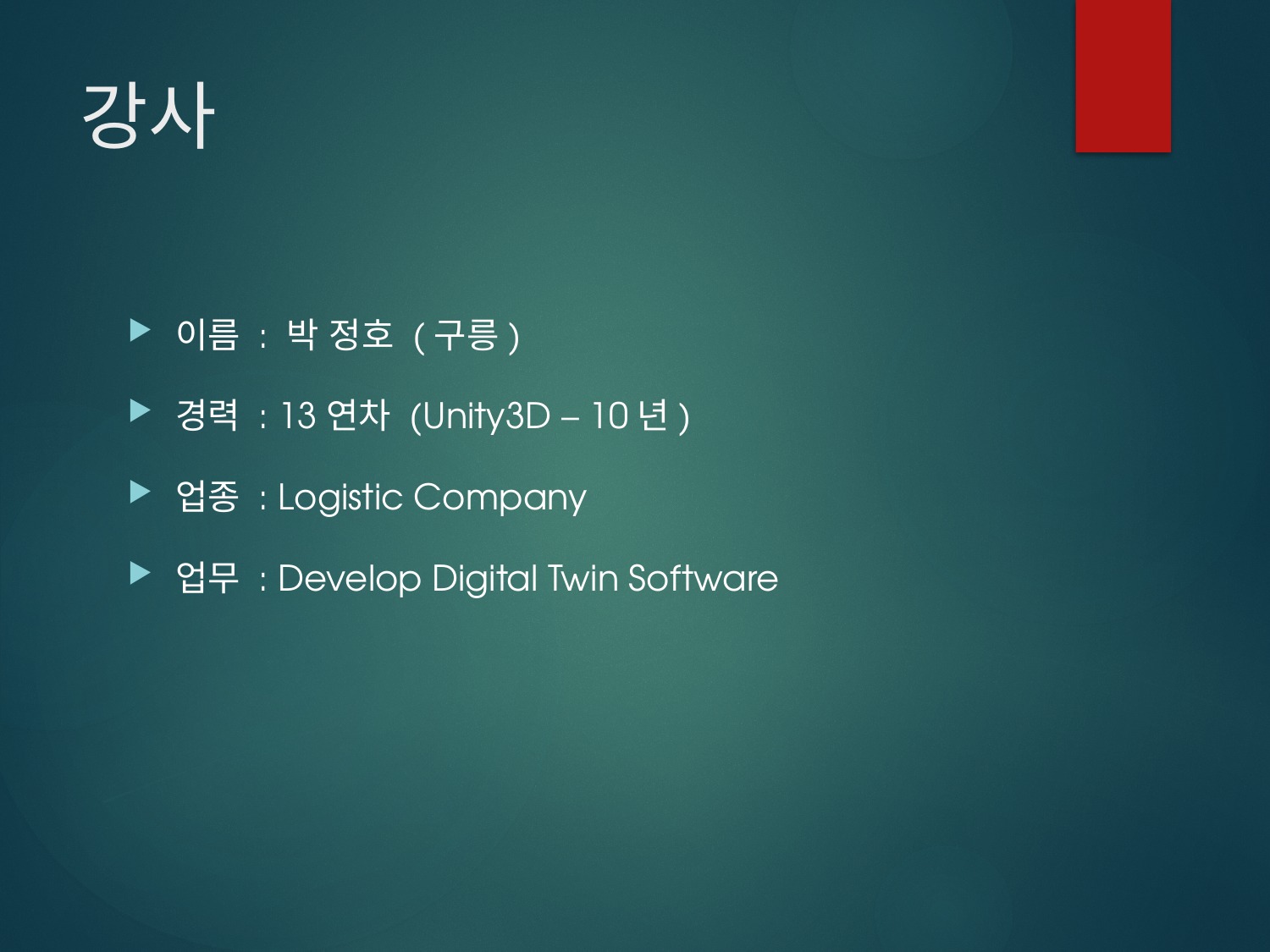

# 강사
이름 : 박 정호 (구릉)
경력 : 13연차 (Unity3D – 10년)
업종 : Logistic Company
업무 : Develop Digital Twin Software